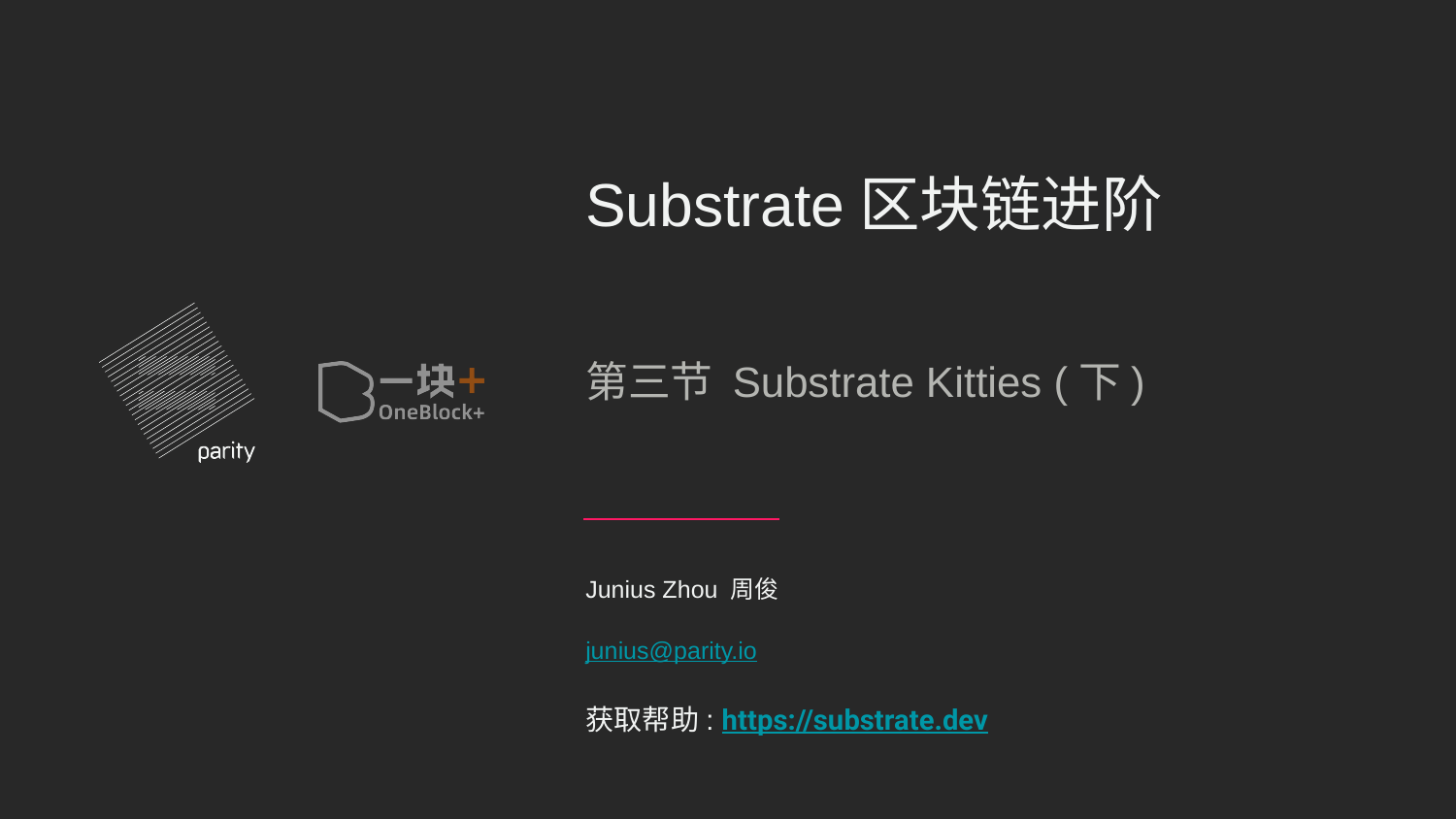

Substrate区块链进阶

第三节 Substrate Kitties (下)

Junius Zhou 周俊
junius@parity.io
获取帮助: https://substrate.dev